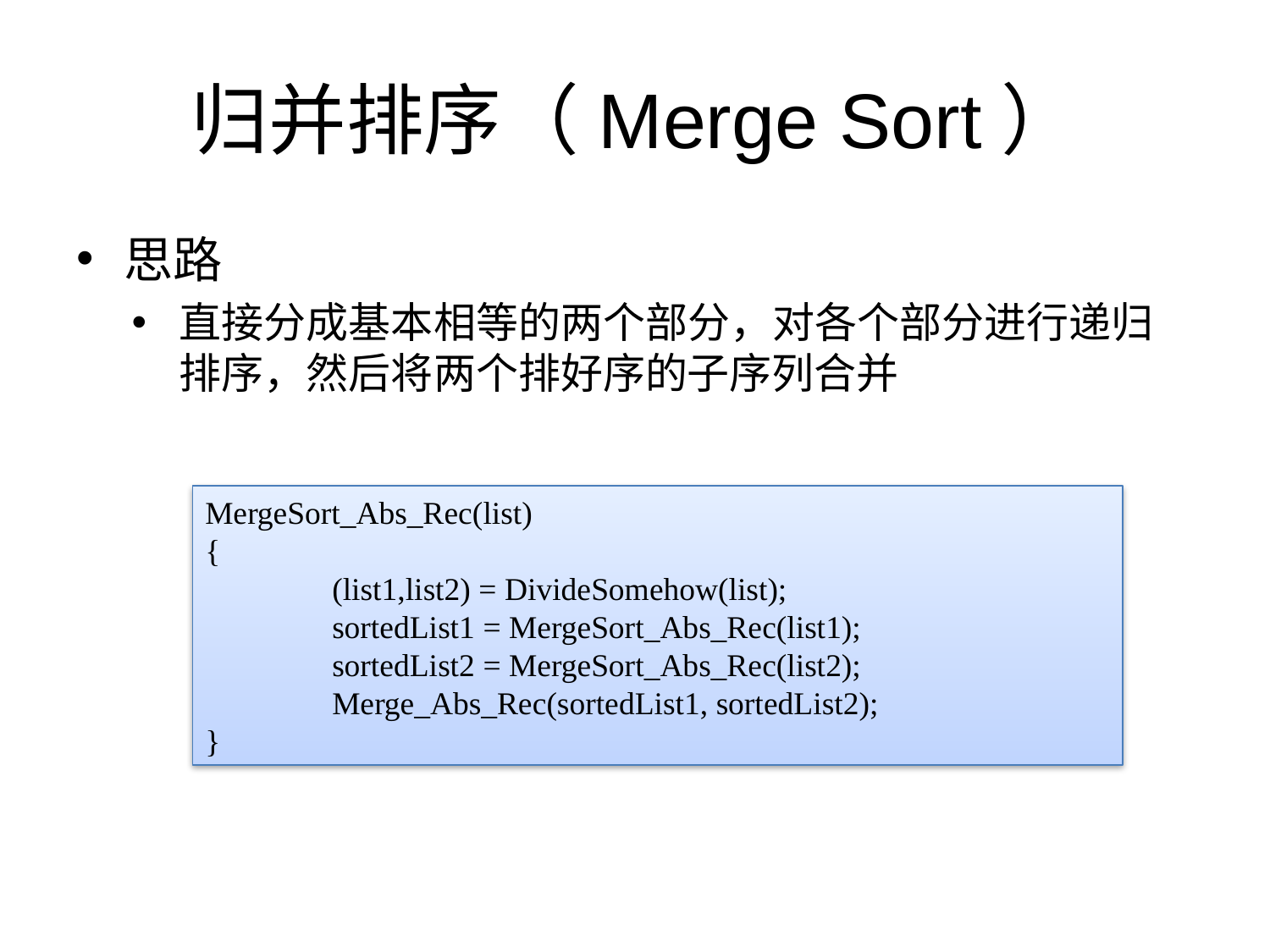

# 归并排序（Merge Sort）
思路
直接分成基本相等的两个部分，对各个部分进行递归排序，然后将两个排好序的子序列合并
MergeSort_Abs_Rec(list)
{
	(list1,list2) = DivideSomehow(list);
	sortedList1 = MergeSort_Abs_Rec(list1);
	sortedList2 = MergeSort_Abs_Rec(list2);
	Merge_Abs_Rec(sortedList1, sortedList2);
}